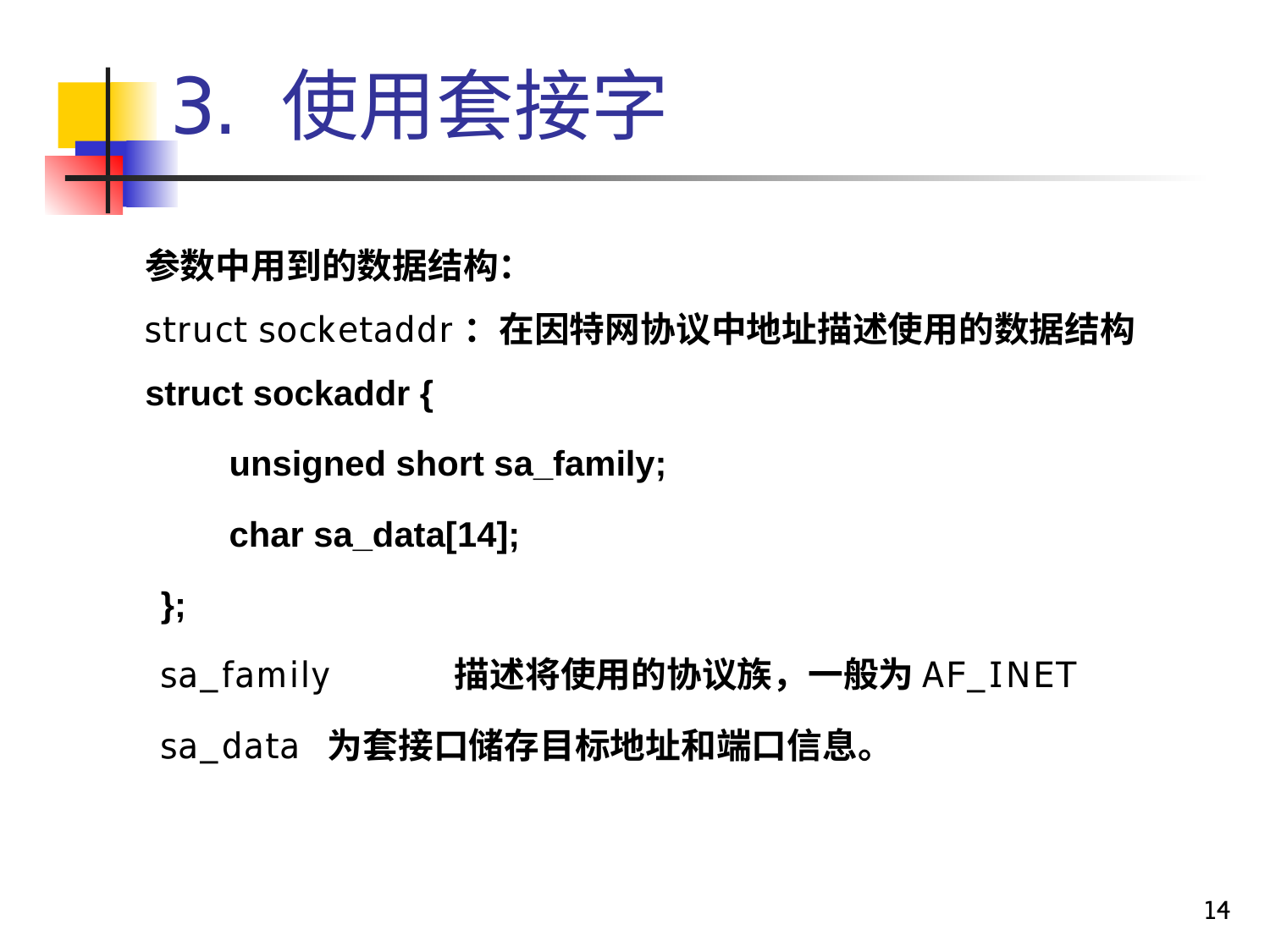

# 3. 使用套接字
	参数中用到的数据结构：
	struct socketaddr：在因特网协议中地址描述使用的数据结构
	struct sockaddr {
       unsigned short sa_family;
       char sa_data[14];
};
sa_family 	描述将使用的协议族，一般为AF_INET
sa_data 	为套接口储存目标地址和端口信息。
14